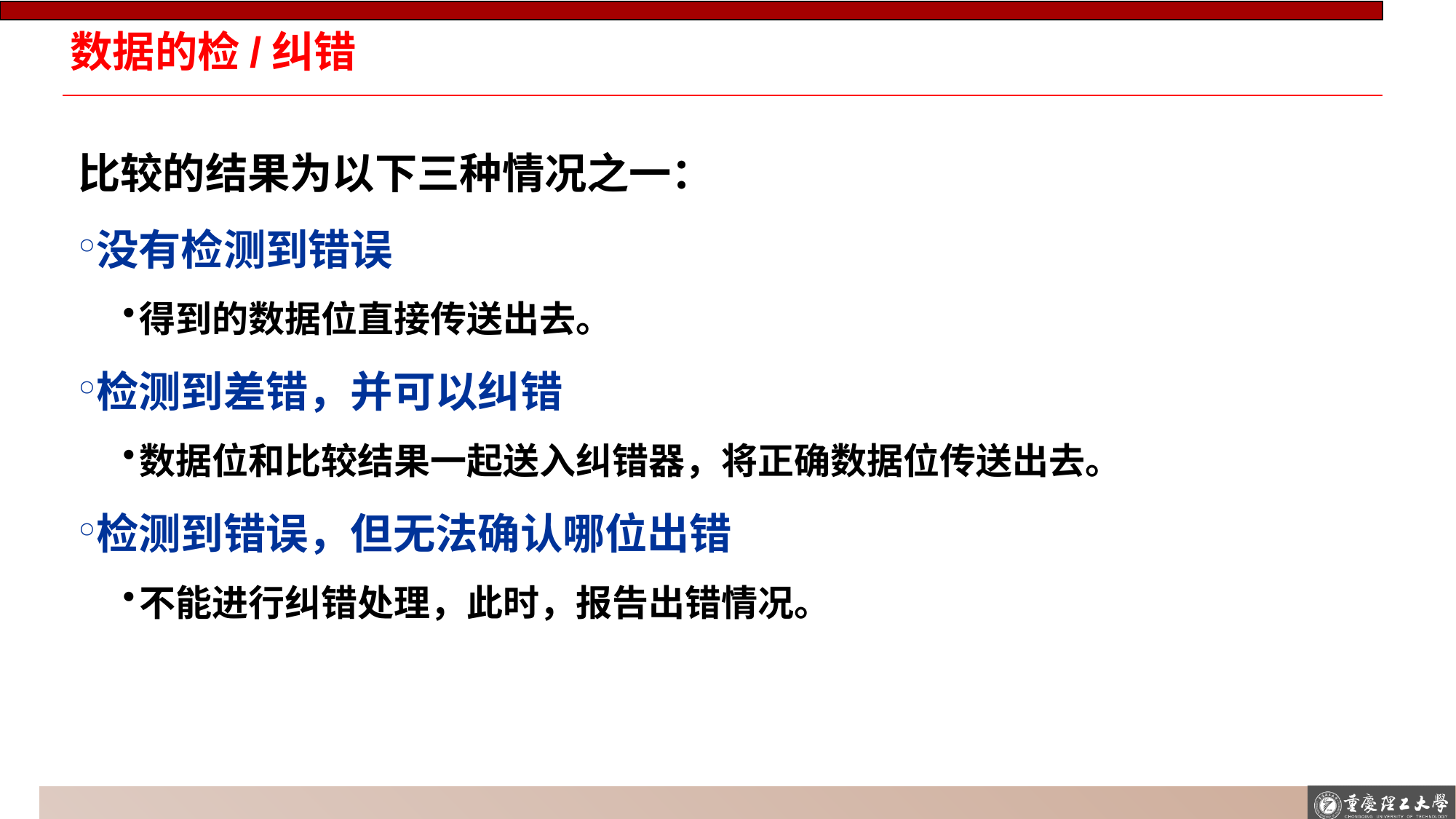

# 数据的检/纠错
比较的结果为以下三种情况之一：
没有检测到错误
得到的数据位直接传送出去。
检测到差错，并可以纠错
数据位和比较结果一起送入纠错器，将正确数据位传送出去。
检测到错误，但无法确认哪位出错
不能进行纠错处理，此时，报告出错情况。